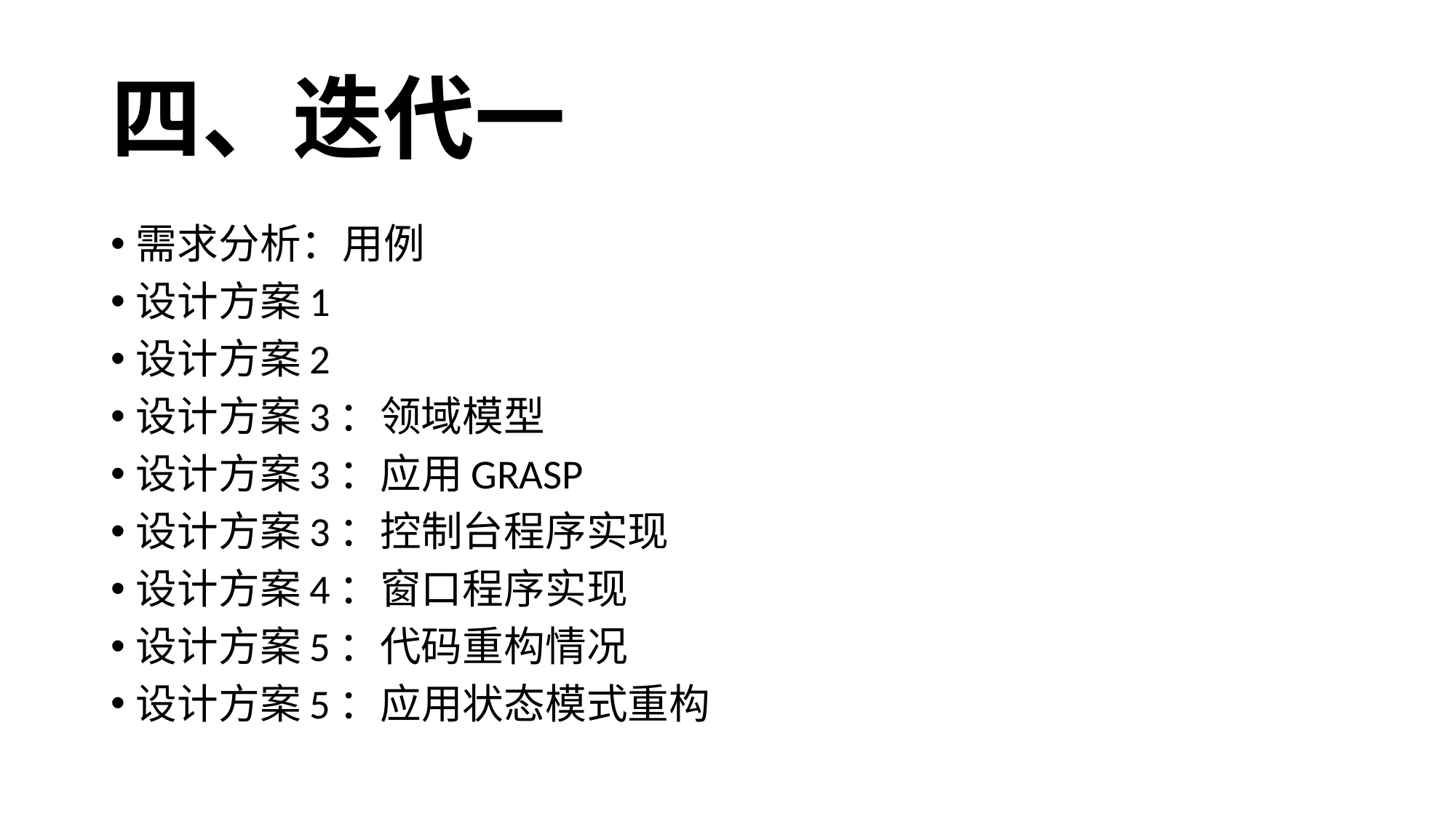

# 四、迭代一
需求分析：用例
设计方案1
设计方案2
设计方案3：领域模型
设计方案3：应用GRASP
设计方案3：控制台程序实现
设计方案4：窗口程序实现
设计方案5：代码重构情况
设计方案5：应用状态模式重构